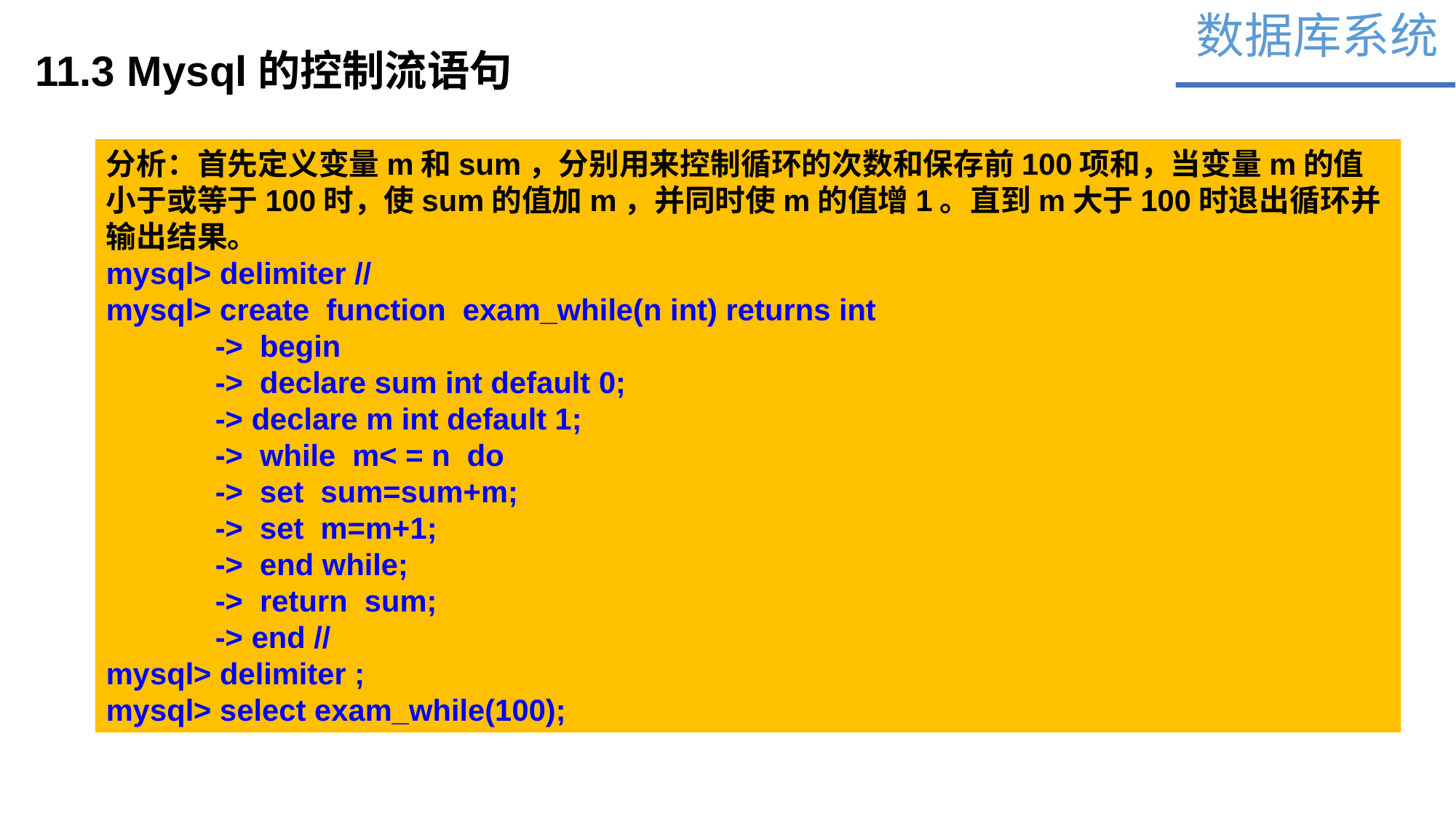

数据库系统
11.3 Mysql的控制流语句

分析：首先定义变量m和sum，分别用来控制循环的次数和保存前100项和，当变量m的值小于或等于100时，使sum的值加m，并同时使m的值增1。直到m大于100时退出循环并输出结果。
mysql> delimiter //
mysql> create  function  exam_while(n int) returns int
->  begin
->  declare sum int default 0;
-> declare m int default 1;
->  while  m< = n  do
->  set  sum=sum+m;
->  set  m=m+1;
->  end while;
->  return  sum;
-> end //
mysql> delimiter ;
mysql> select exam_while(100);